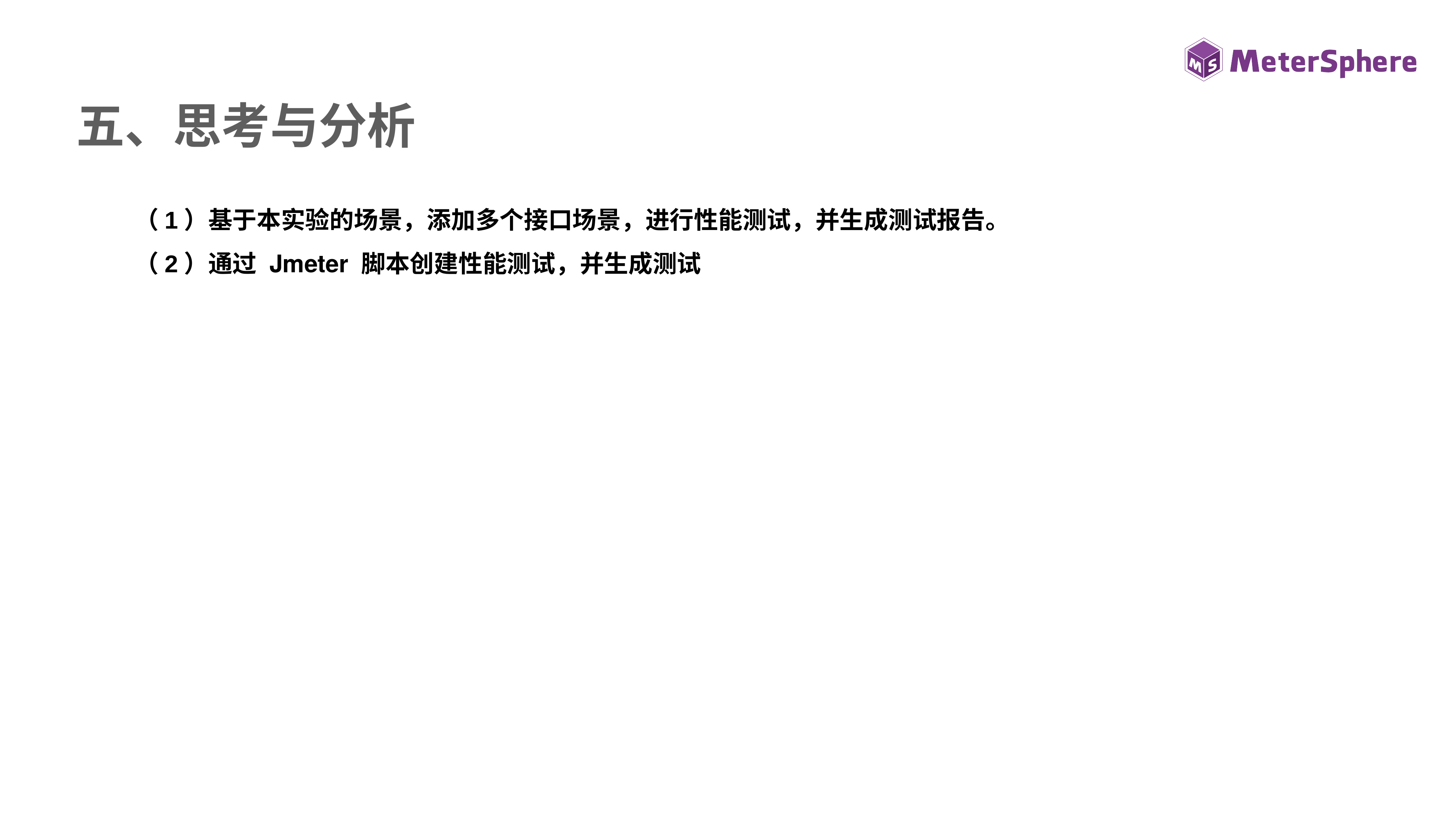

五、思考与分析
（1）基于本实验的场景，添加多个接口场景，进行性能测试，并生成测试报告。
（2）通过 Jmeter 脚本创建性能测试，并生成测试